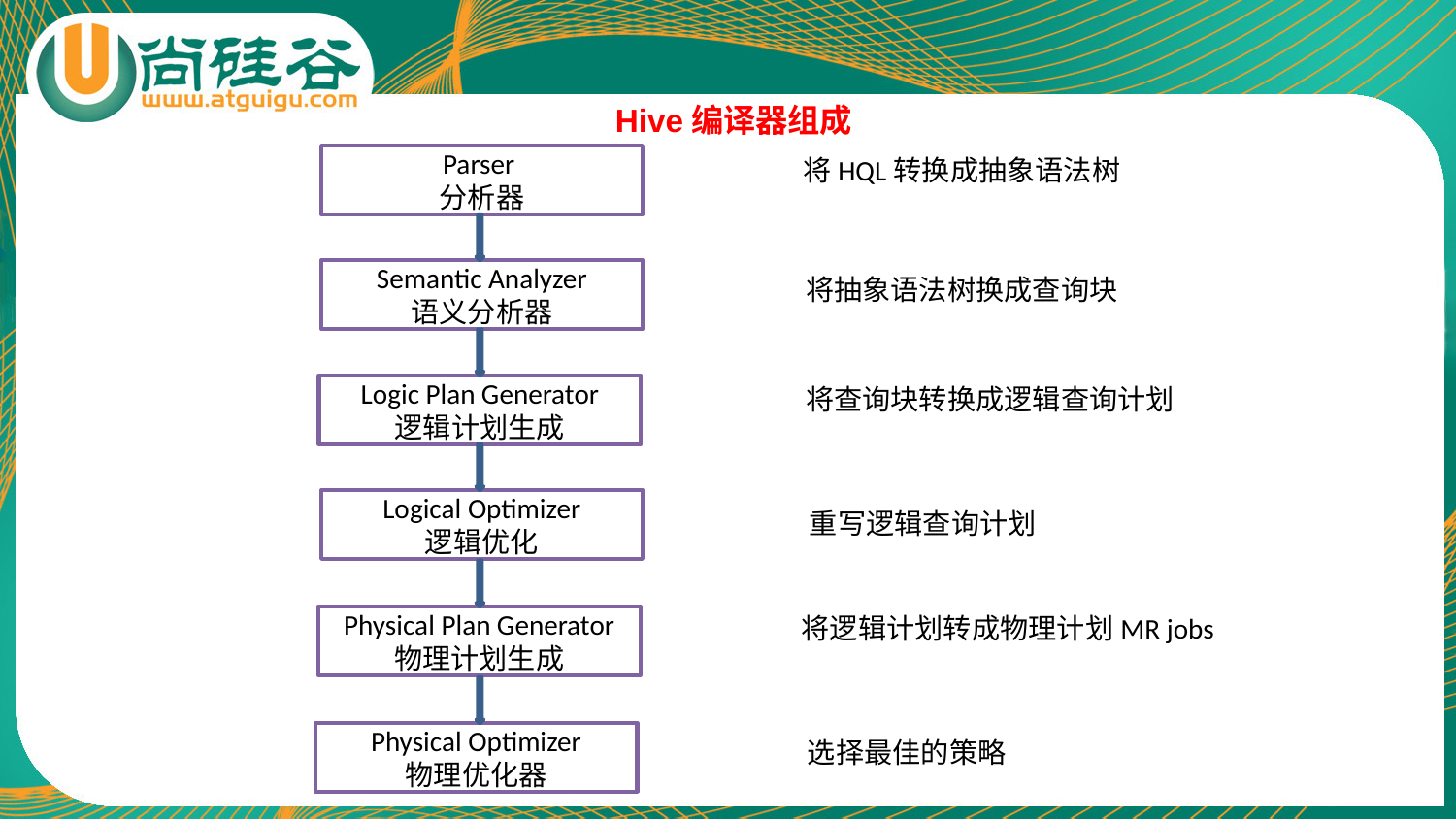

Hive编译器组成
Parser
分析器
将HQL转换成抽象语法树

Semantic Analyzer
语义分析器
将抽象语法树换成查询块

将查询块转换成逻辑查询计划
Logic Plan Generator
逻辑计划生成

Logical Optimizer
逻辑优化
重写逻辑查询计划

将逻辑计划转成物理计划MR jobs
Physical Plan Generator
物理计划生成

Physical Optimizer
物理优化器
选择最佳的策略